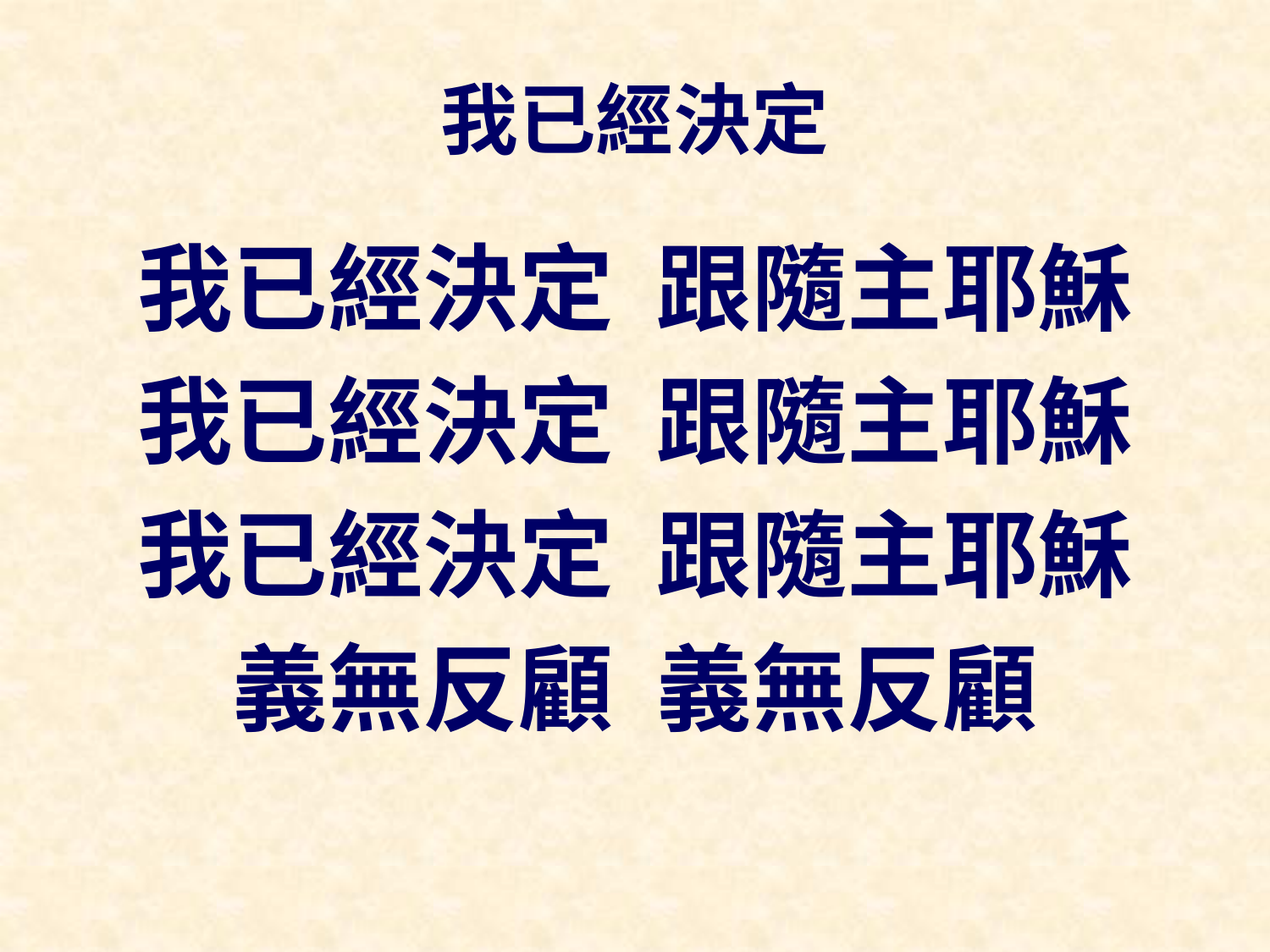

# 我已經決定
我已經決定  跟隨主耶穌
我已經決定  跟隨主耶穌
我已經決定  跟隨主耶穌
義無反顧  義無反顧